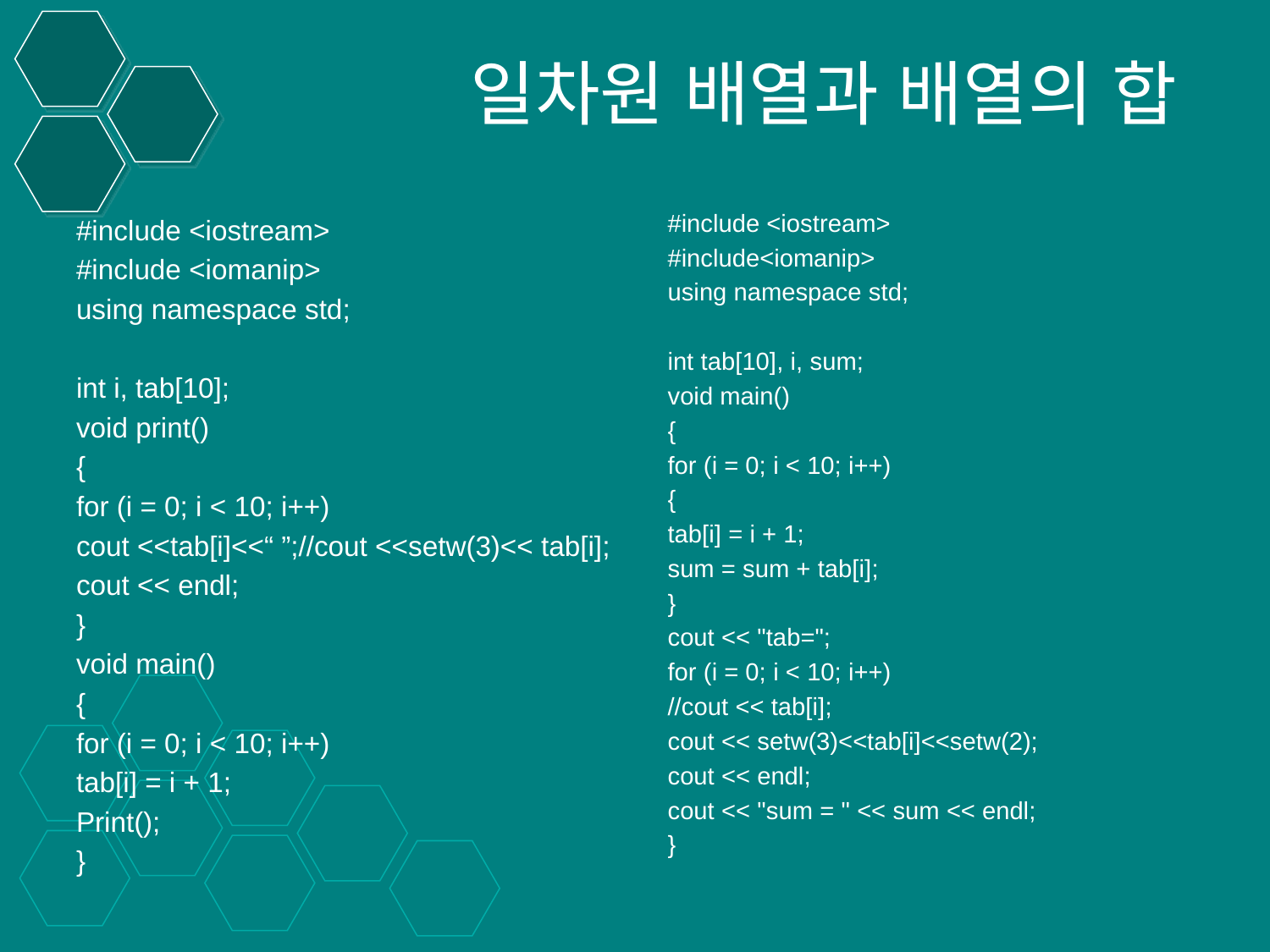

# 일차원 배열과 배열의 합
#include <iostream>
#include<iomanip>
using namespace std;

int tab[10], i, sum;
void main()
{
for (i = 0; i < 10; i++)
{
tab[i] = i + 1;
sum = sum + tab[i];
}
cout << "tab=";
for (i = 0; i < 10; i++)
//cout << tab[i];
cout << setw(3)<<tab[i]<<setw(2);
cout << endl;
cout << "sum = " << sum << endl;
}
#include <iostream>
#include <iomanip>
using namespace std;

int i, tab[10];
void print()
{
for (i = 0; i < 10; i++)
cout <<tab[i]<<“ ”;//cout <<setw(3)<< tab[i];
cout << endl;
}
void main()
{
for (i = 0; i < 10; i++)
tab[i] = i + 1;
Print();
}